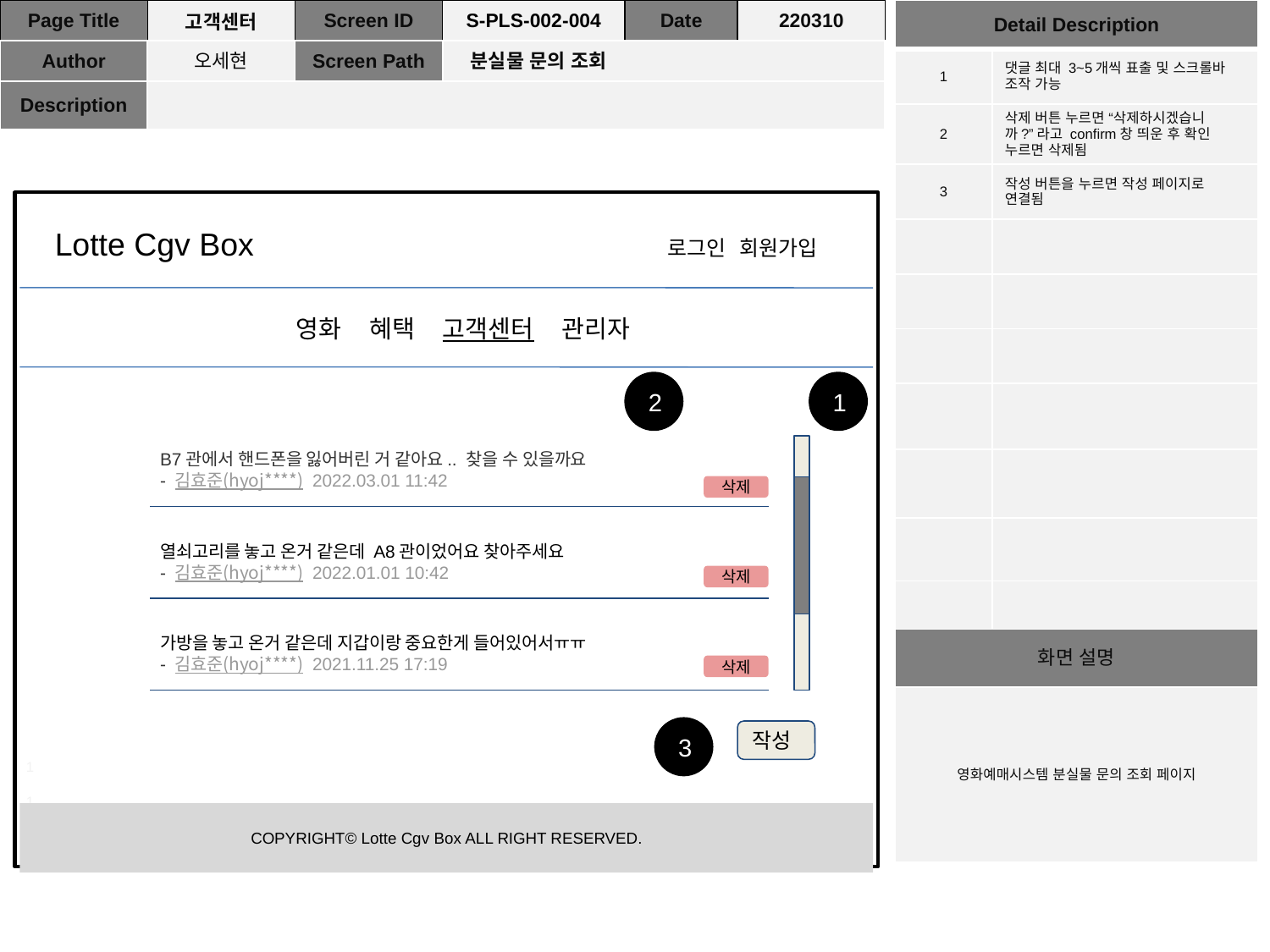

| Page Title | 고객센터 | Screen ID | S-PLS-002-004 | Date | 220310 |
| --- | --- | --- | --- | --- | --- |
| Author | 오세현 | Screen Path | 분실물 문의 조회 |  |  |
| Description |  |  |  |  |  |
| Detail Description |  |
| --- | --- |
| 1 | 댓글 최대 3~5개씩 표출 및 스크롤바 조작 가능 |
| 2 | 삭제 버튼 누르면 “삭제하시겠습니까?”라고 confirm창 띄운 후 확인 누르면 삭제됨 |
| 3 | 작성 버튼을 누르면 작성 페이지로 연결됨 |
|  |  |
|  |  |
|  |  |
|  |  |
|  |  |
|  |  |
|  |  |
| 화면 설명 |  |
| 영화예매시스템 분실물 문의 조회 페이지 |  |

Lotte Cgv Box
로그인   회원가입
영화     혜택     고객센터     관리자
2
1
B7관에서 핸드폰을 잃어버린 거 같아요.. 찾을 수 있을까요
- 김효준(hyoj****) 2022.03.01 11:42

삭제

열쇠고리를 놓고 온거 같은데 A8관이었어요 찾아주세요
- 김효준(hyoj****) 2022.01.01 10:42
삭제
가방을 놓고 온거 같은데 지갑이랑 중요한게 들어있어서ㅠㅠ
- 김효준(hyoj****) 2021.11.25 17:19
삭제
3
작성
1
1

COPYRIGHT© Lotte Cgv Box ALL RIGHT RESERVED.